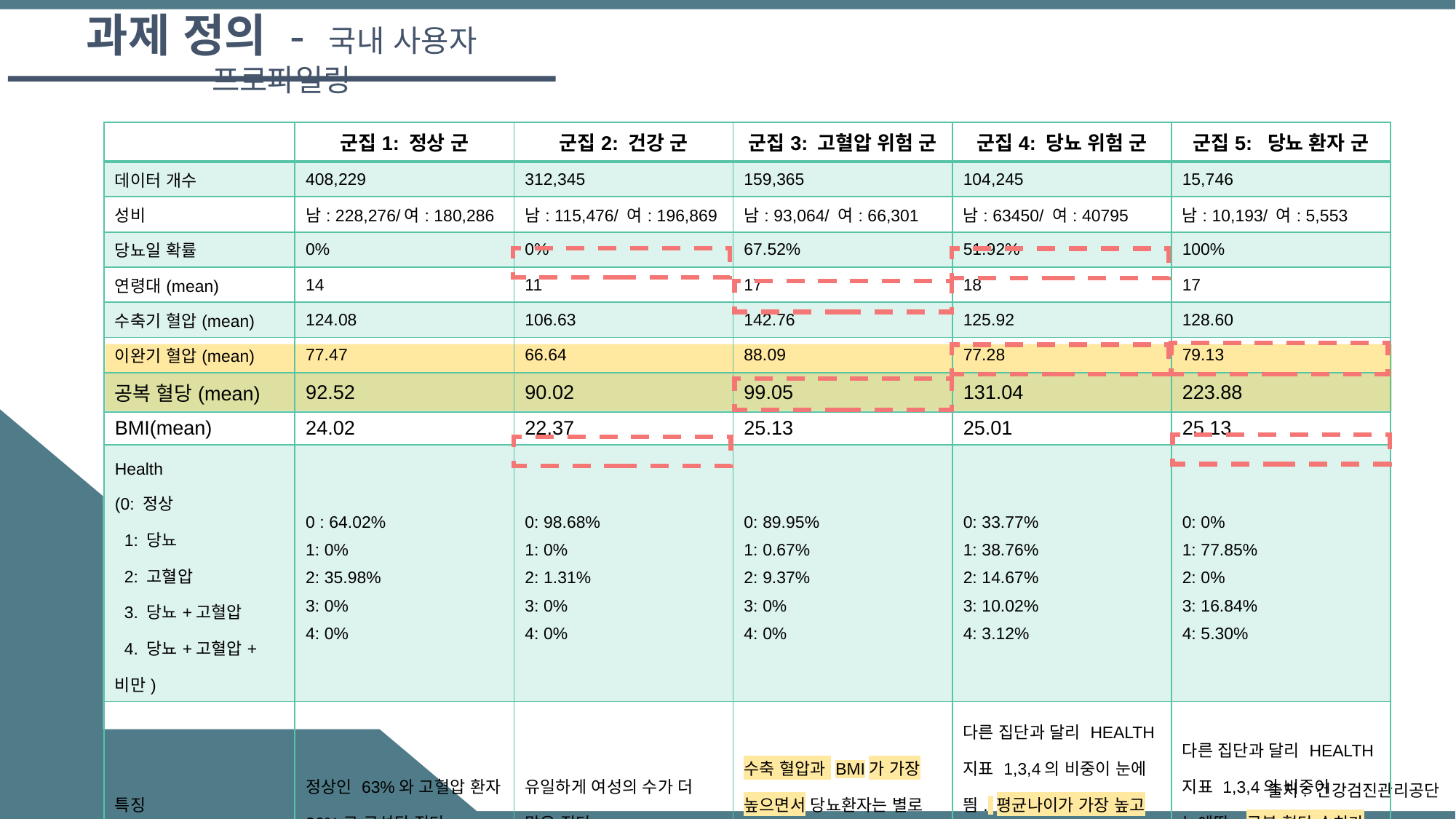

과제 정의 - 국내 사용자 프로파일링

|  | 군집1: 정상 군 | 군집2: 건강 군 | 군집3: 고혈압 위험 군 | 군집4: 당뇨 위험 군 | 군집5: 당뇨 환자 군 |
| --- | --- | --- | --- | --- | --- |
| 데이터 개수 | 408,229 | 312,345 | 159,365 | 104,245 | 15,746 |
| 성비 | 남: 228,276/여: 180,286 | 남: 115,476/ 여: 196,869 | 남: 93,064/ 여: 66,301 | 남: 63450/ 여: 40795 | 남: 10,193/ 여: 5,553 |
| 당뇨일 확률 | 0% | 0% | 67.52% | 51.92% | 100% |
| 연령대(mean) | 14 | 11 | 17 | 18 | 17 |
| 수축기 혈압(mean) | 124.08 | 106.63 | 142.76 | 125.92 | 128.60 |
| 이완기 혈압(mean) | 77.47 | 66.64 | 88.09 | 77.28 | 79.13 |
| 공복 혈당(mean) | 92.52 | 90.02 | 99.05 | 131.04 | 223.88 |
| BMI(mean) | 24.02 | 22.37 | 25.13 | 25.01 | 25.13 |
| Health (0: 정상 1: 당뇨 2: 고혈압 3. 당뇨+고혈압 4. 당뇨+고혈압+비만) | 0 : 64.02% 1: 0% 2: 35.98% 3: 0% 4: 0% | 0: 98.68% 1: 0% 2: 1.31% 3: 0% 4: 0% | 0: 89.95% 1: 0.67% 2: 9.37% 3: 0% 4: 0% | 0: 33.77% 1: 38.76% 2: 14.67% 3: 10.02% 4: 3.12% | 0: 0% 1: 77.85% 2: 0% 3: 16.84% 4: 5.30% |
| 특징 | 정상인 63%와 고혈압 환자 36%로 구성된 집단. | 유일하게 여성의 수가 더 많은 집단. | 수축 혈압과 BMI가 가장 높으면서 당뇨환자는 별로 없는 특이 집단. | 다른 집단과 달리 HEALTH지표 1,3,4의 비중이 눈에 띔. 평균나이가 가장 높고 공복 혈당 수치도 군집 4 다음으로 높음. | 다른 집단과 달리 HEALTH지표 1,3,4의 비중이 눈에띔. 공복 혈당 수치가 가장 높은 집단이다. |

출처: 건강검진관리공단